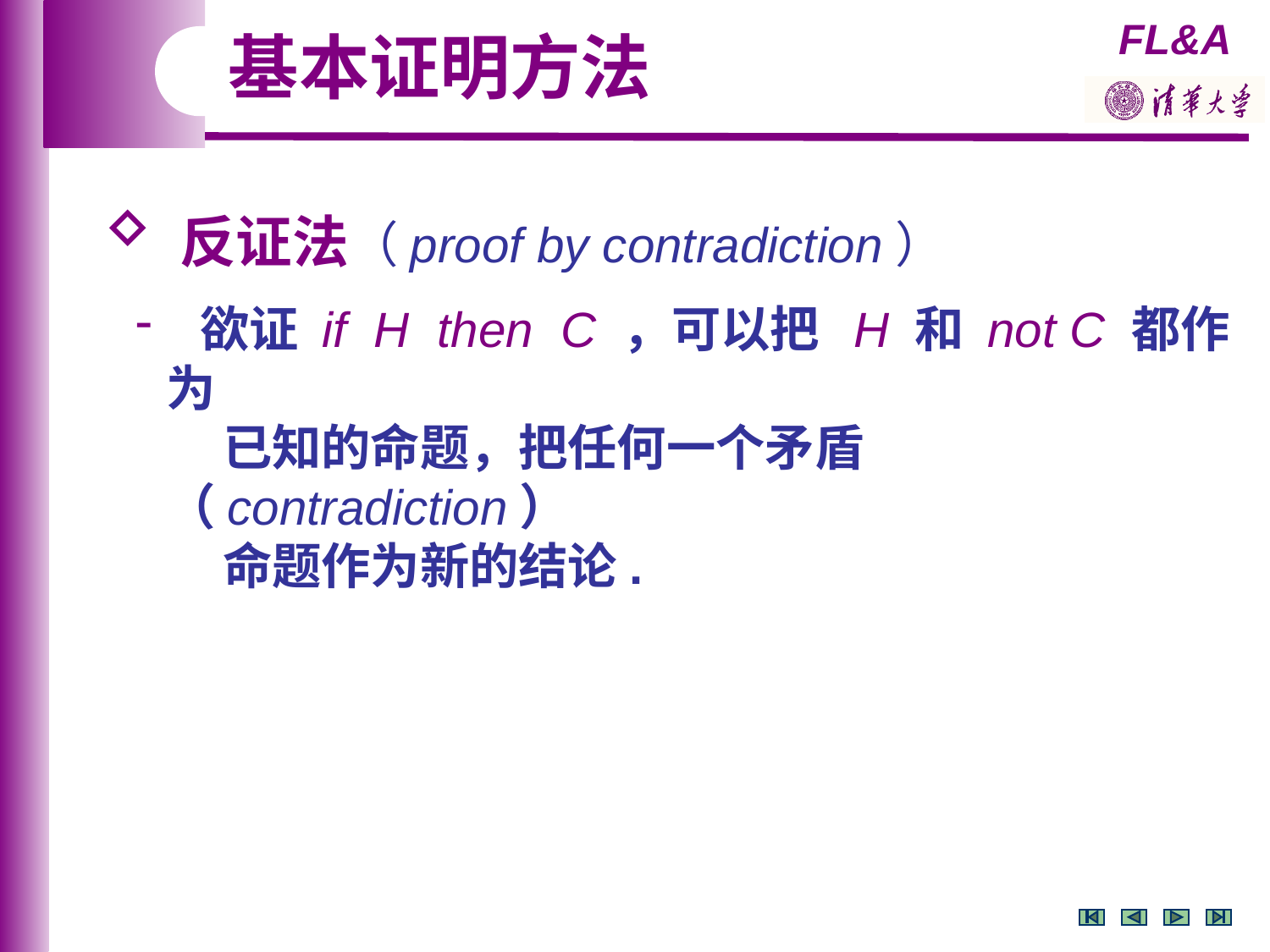

基本证明方法
 反证法（proof by contradiction）

  欲证 if  H  then  C ，可以把  H 和 not C 都作为
    已知的命题，把任何一个矛盾（contradiction）
    命题作为新的结论.